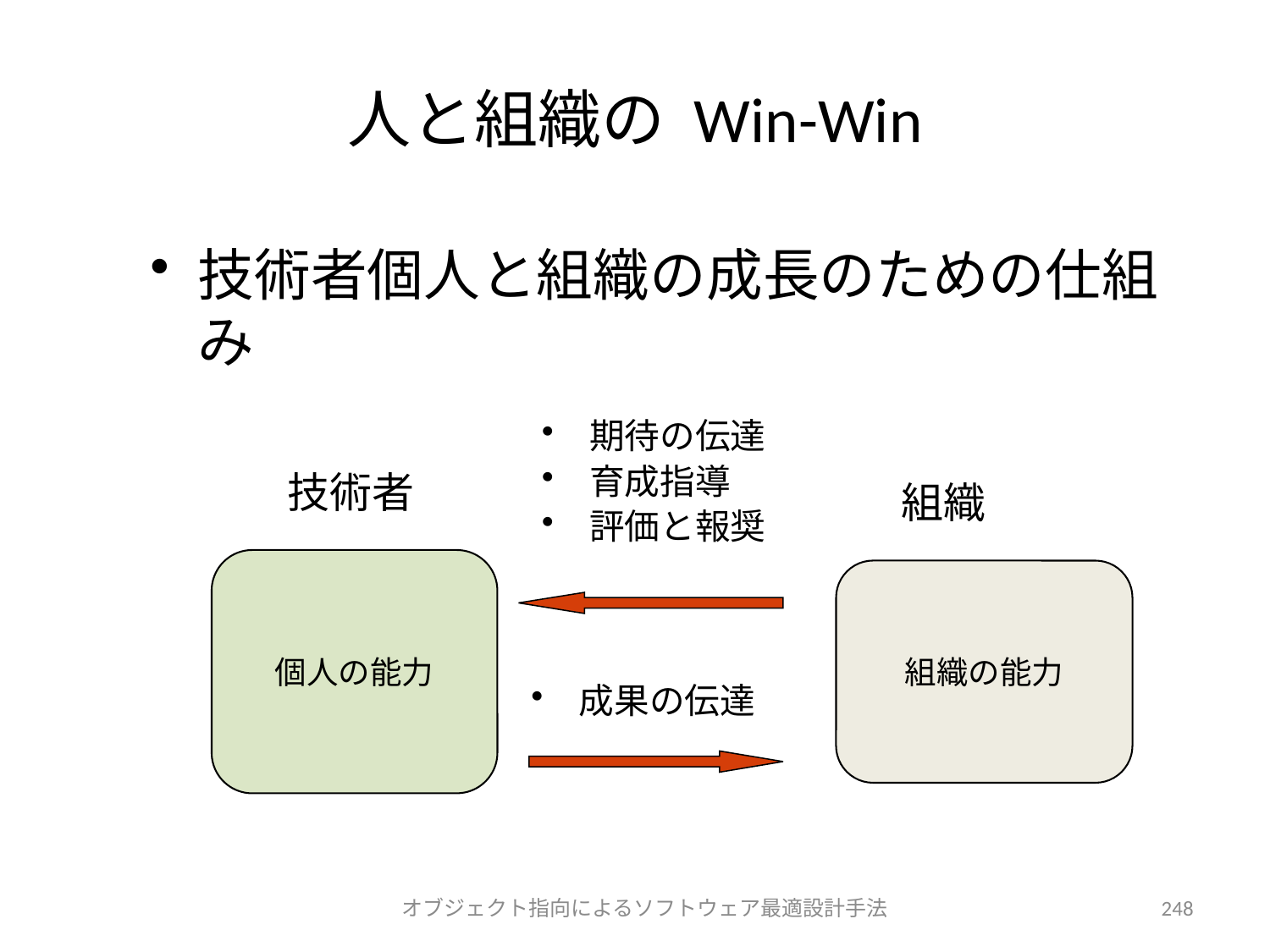

# 人と組織の Win-Win
技術者個人と組織の成長のための仕組み
期待の伝達
育成指導
評価と報奨
技術者
組織
個人の能力
組織の能力

成果の伝達

オブジェクト指向によるソフトウェア最適設計手法
248